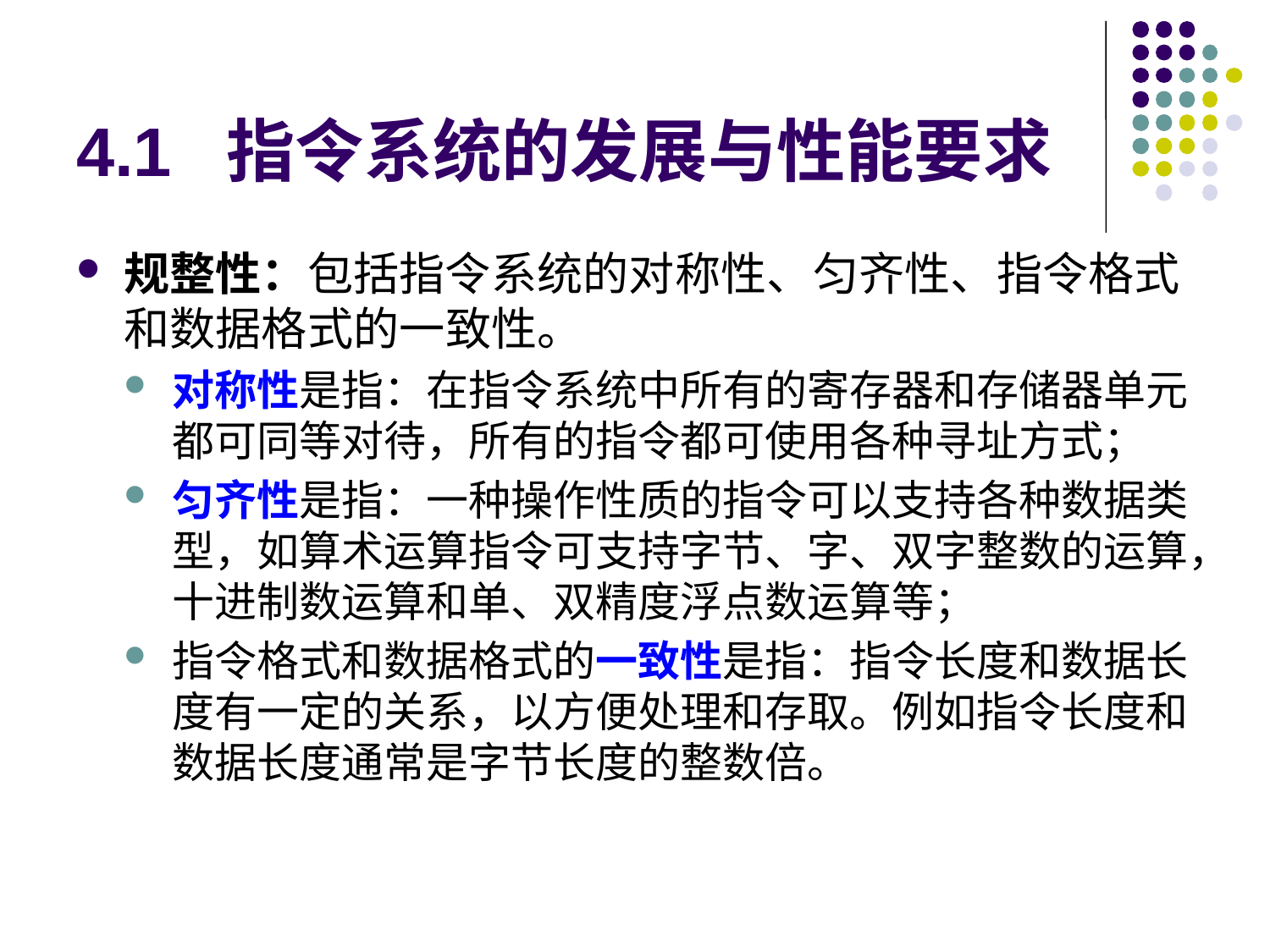

# 4.1  指令系统的发展与性能要求
规整性：包括指令系统的对称性、匀齐性、指令格式和数据格式的一致性。
对称性是指：在指令系统中所有的寄存器和存储器单元都可同等对待，所有的指令都可使用各种寻址方式；
匀齐性是指：一种操作性质的指令可以支持各种数据类型，如算术运算指令可支持字节、字、双字整数的运算，十进制数运算和单、双精度浮点数运算等；
指令格式和数据格式的一致性是指：指令长度和数据长度有一定的关系，以方便处理和存取。例如指令长度和数据长度通常是字节长度的整数倍。
10